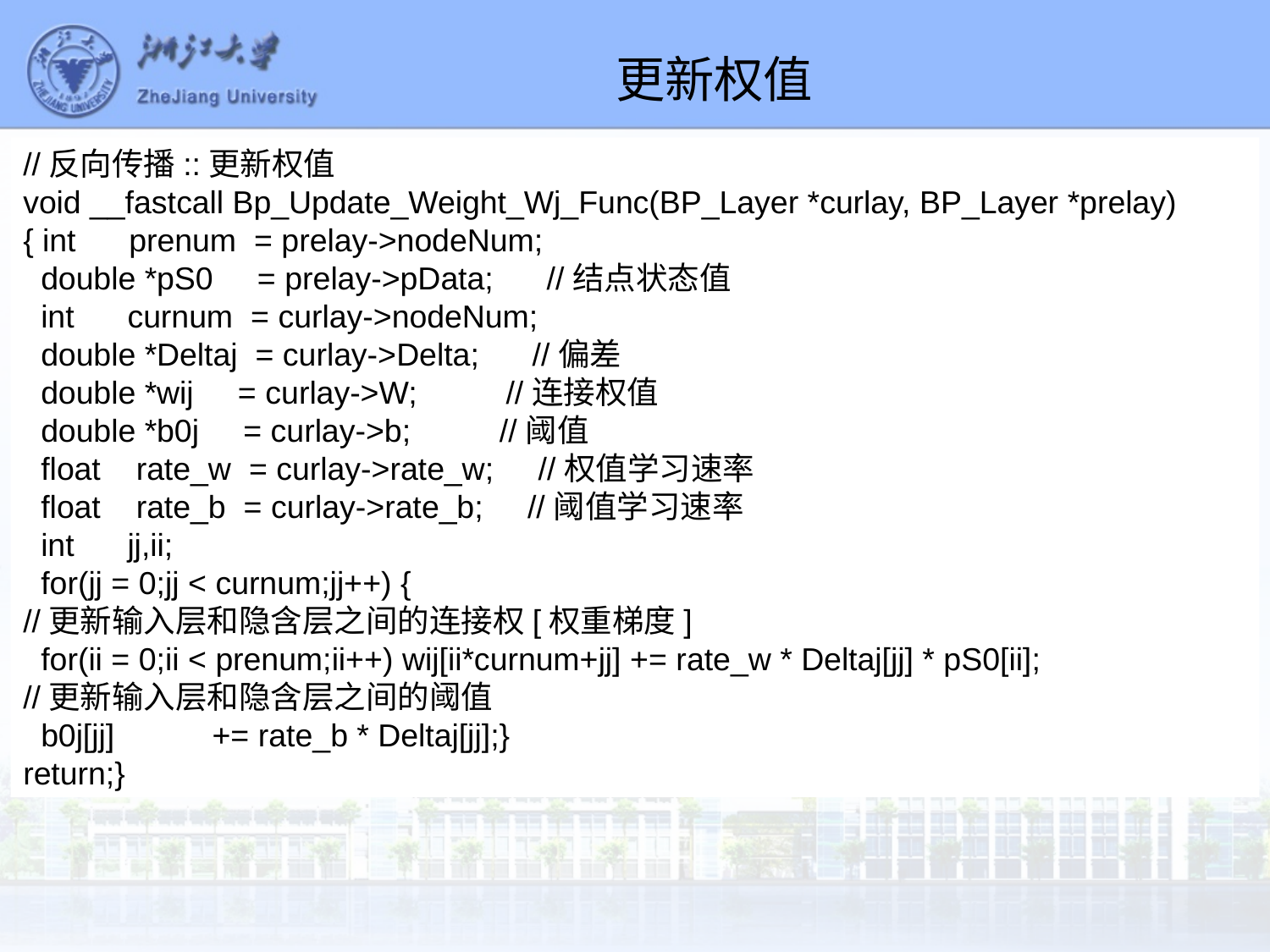

更新权值
//反向传播::更新权值
void __fastcall Bp_Update_Weight_Wj_Func(BP_Layer *curlay, BP_Layer *prelay)
{ int      prenum  = prelay->nodeNum;
  double *pS0     = prelay->pData;      //结点状态值
  int      curnum  = curlay->nodeNum;
  double *Deltaj  = curlay->Delta;      //偏差
  double *wij     = curlay->W;          //连接权值
  double *b0j     = curlay->b;          //阈值
  float    rate_w  = curlay->rate_w;     //权值学习速率
  float    rate_b  = curlay->rate_b;     //阈值学习速率
  int      jj,ii;
  for(jj = 0;jj < curnum;jj++) {
//更新输入层和隐含层之间的连接权[权重梯度]
  for(ii = 0;ii < prenum;ii++) wij[ii*curnum+jj] += rate_w * Deltaj[jj] * pS0[ii];
//更新输入层和隐含层之间的阈值
  b0j[jj]           += rate_b * Deltaj[jj];}
return;}